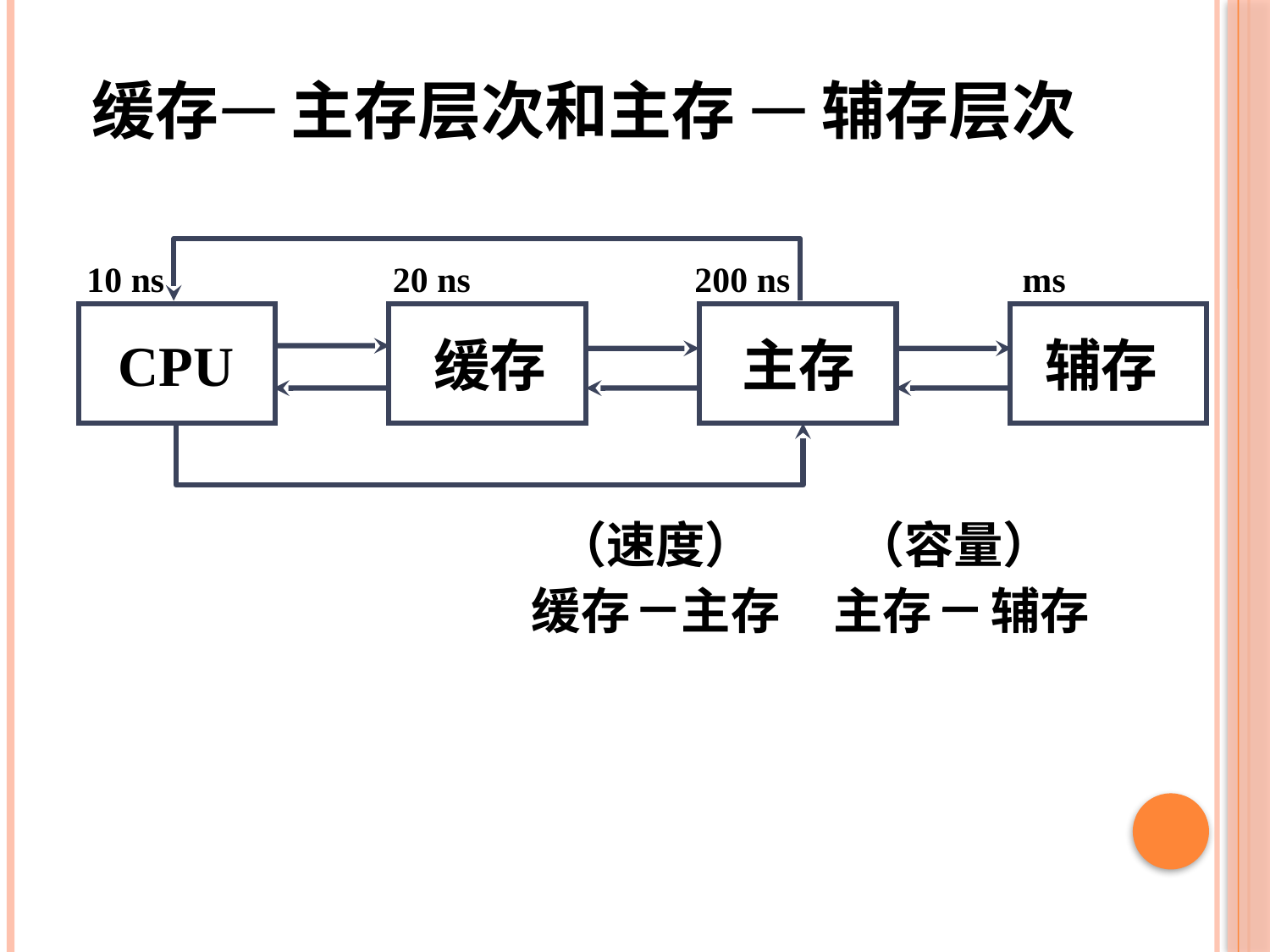

缓存     主存层次和主存      辅存层次

10 ns
20 ns
200 ns
ms

CPU

主存

缓存

辅存

（速度）
（容量）
缓存
主存

主存
辅存